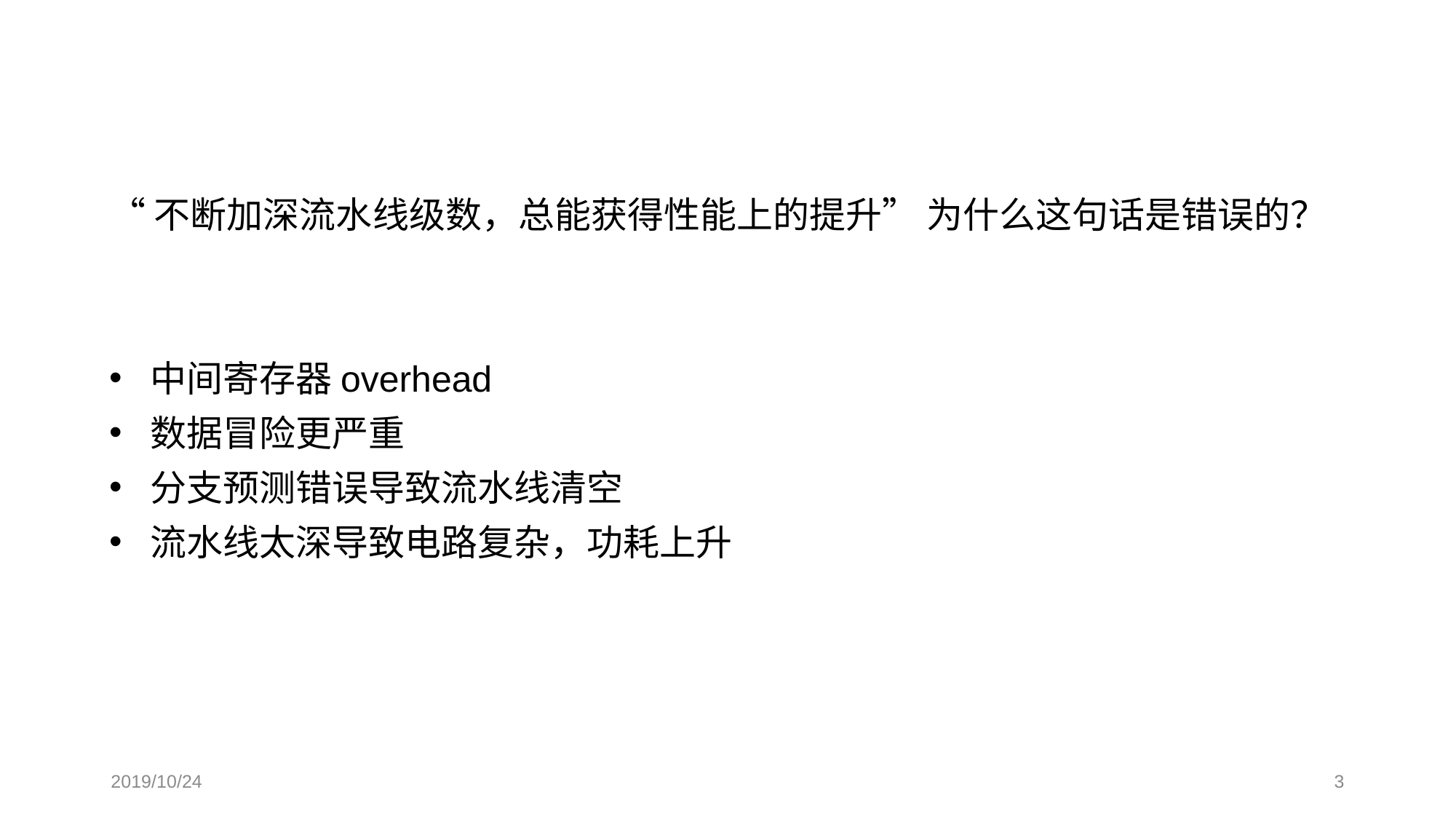

“不断加深流水线级数，总能获得性能上的提升” 为什么这句话是错误的？

中间寄存器overhead
数据冒险更严重
分支预测错误导致流水线清空
流水线太深导致电路复杂，功耗上升
2019/10/24
3